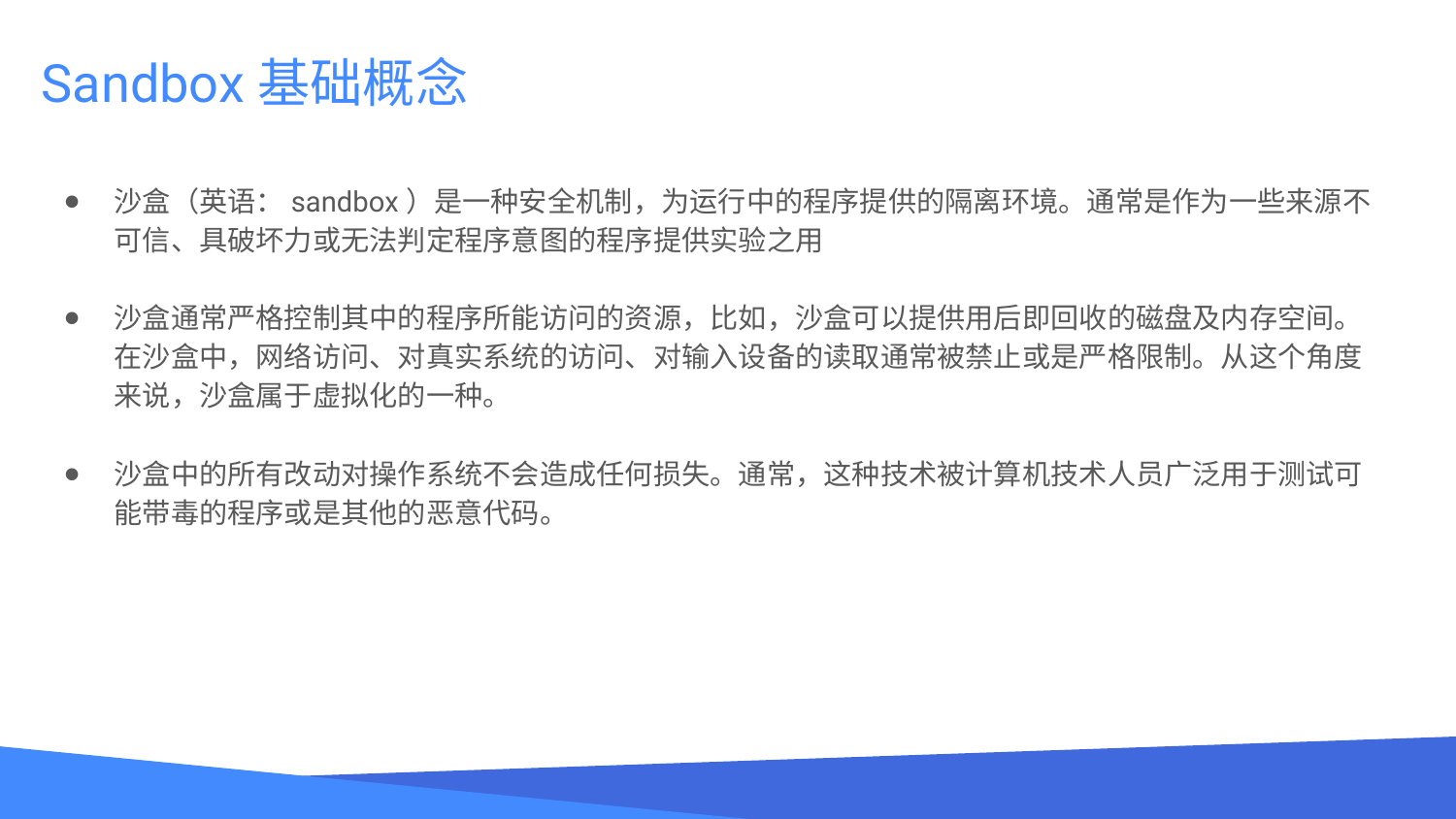

# Sandbox基础概念
沙盒（英语：sandbox）是一种安全机制，为运行中的程序提供的隔离环境。通常是作为一些来源不可信、具破坏力或无法判定程序意图的程序提供实验之用

沙盒通常严格控制其中的程序所能访问的资源，比如，沙盒可以提供用后即回收的磁盘及内存空间。在沙盒中，网络访问、对真实系统的访问、对输入设备的读取通常被禁止或是严格限制。从这个角度来说，沙盒属于虚拟化的一种。

沙盒中的所有改动对操作系统不会造成任何损失。通常，这种技术被计算机技术人员广泛用于测试可能带毒的程序或是其他的恶意代码。